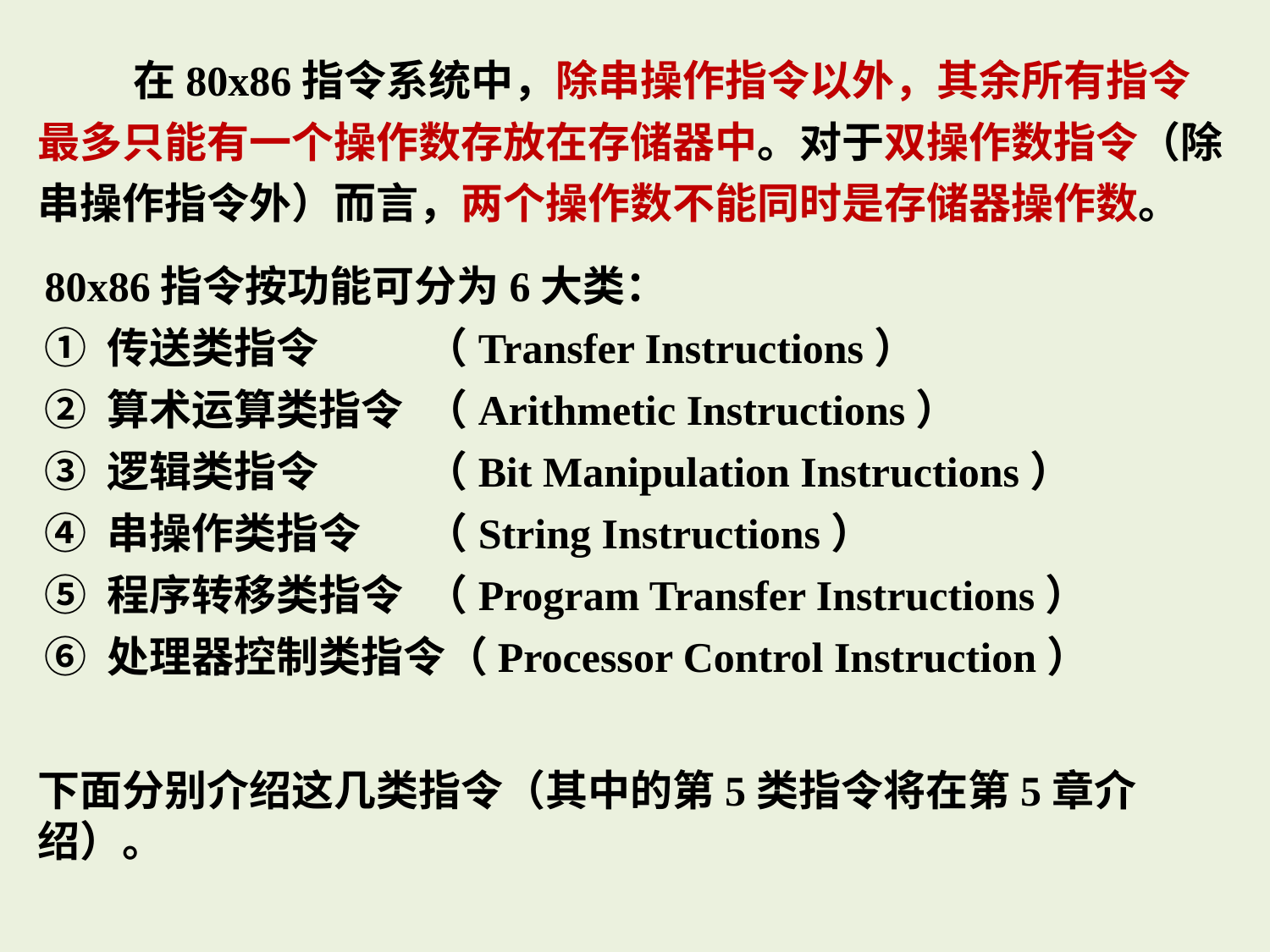

在80x86指令系统中，除串操作指令以外，其余所有指令最多只能有一个操作数存放在存储器中。对于双操作数指令（除串操作指令外）而言，两个操作数不能同时是存储器操作数。
80x86指令按功能可分为6大类：
① 传送类指令	（Transfer Instructions）
② 算术运算类指令	（Arithmetic Instructions）
③ 逻辑类指令	（Bit Manipulation Instructions）
④ 串操作类指令	（String Instructions）
⑤ 程序转移类指令	（Program Transfer Instructions）
⑥ 处理器控制类指令（Processor Control Instruction）
下面分别介绍这几类指令（其中的第5类指令将在第5章介绍）。
103